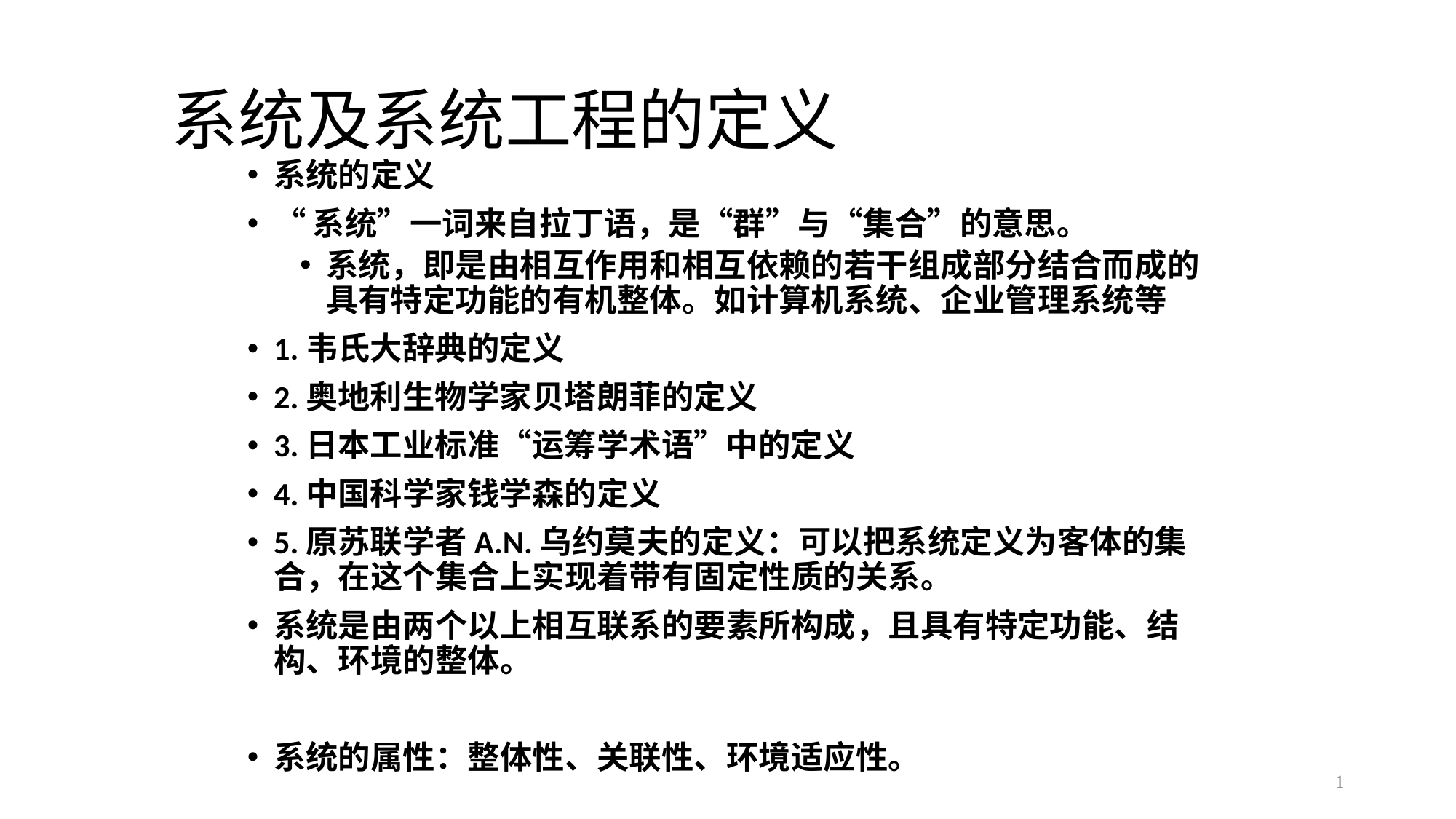

# 系统及系统工程的定义
系统的定义
“系统”一词来自拉丁语，是“群”与“集合”的意思。
系统，即是由相互作用和相互依赖的若干组成部分结合而成的具有特定功能的有机整体。如计算机系统、企业管理系统等
1.韦氏大辞典的定义
2.奥地利生物学家贝塔朗菲的定义
3.日本工业标准“运筹学术语”中的定义
4.中国科学家钱学森的定义
5.原苏联学者A.N.乌约莫夫的定义：可以把系统定义为客体的集合，在这个集合上实现着带有固定性质的关系。
系统是由两个以上相互联系的要素所构成，且具有特定功能、结构、环境的整体。

系统的属性：整体性、关联性、环境适应性。
1